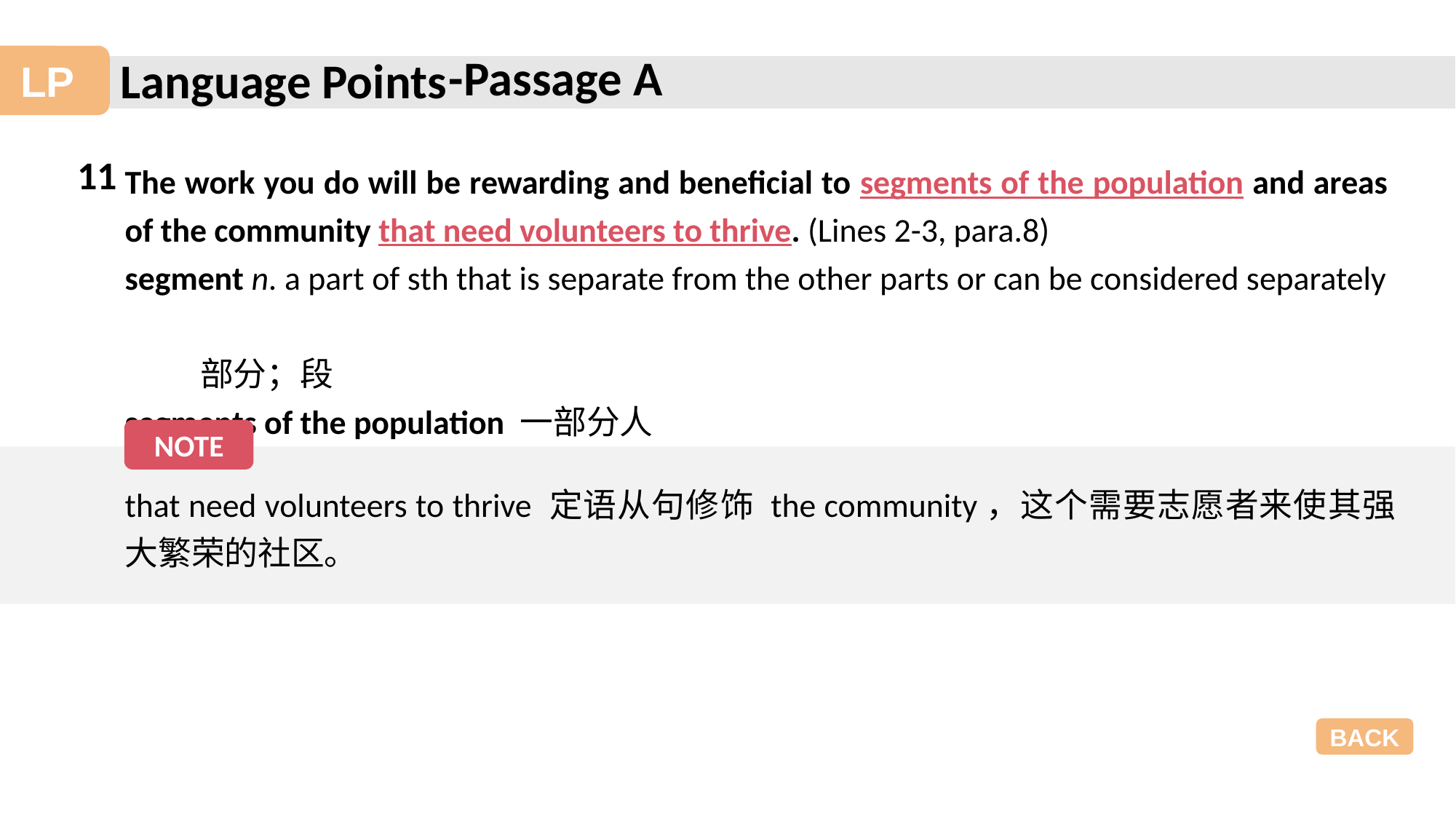

-Passage A
11
The work you do will be rewarding and beneficial to segments of the population and areas of the community that need volunteers to thrive. (Lines 2-3, para.8)
segment n. a part of sth that is separate from the other parts or can be considered separately
         部分；段
segments of the population 一部分人
NOTE

that need volunteers to thrive 定语从句修饰 the community，这个需要志愿者来使其强大繁荣的社区。
BACK